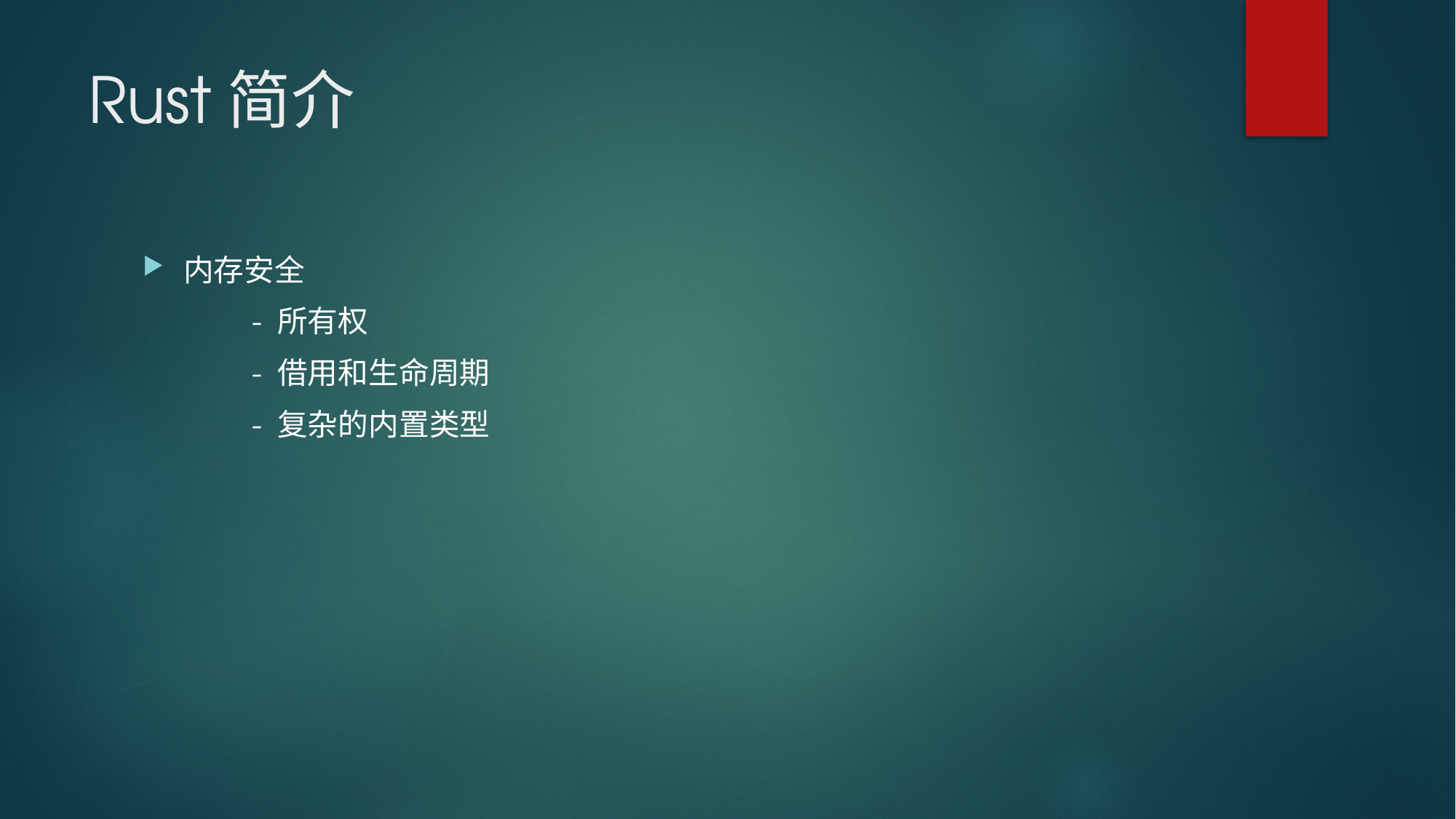

# Rust简介
内存安全
	- 所有权
	- 借用和生命周期
	- 复杂的内置类型